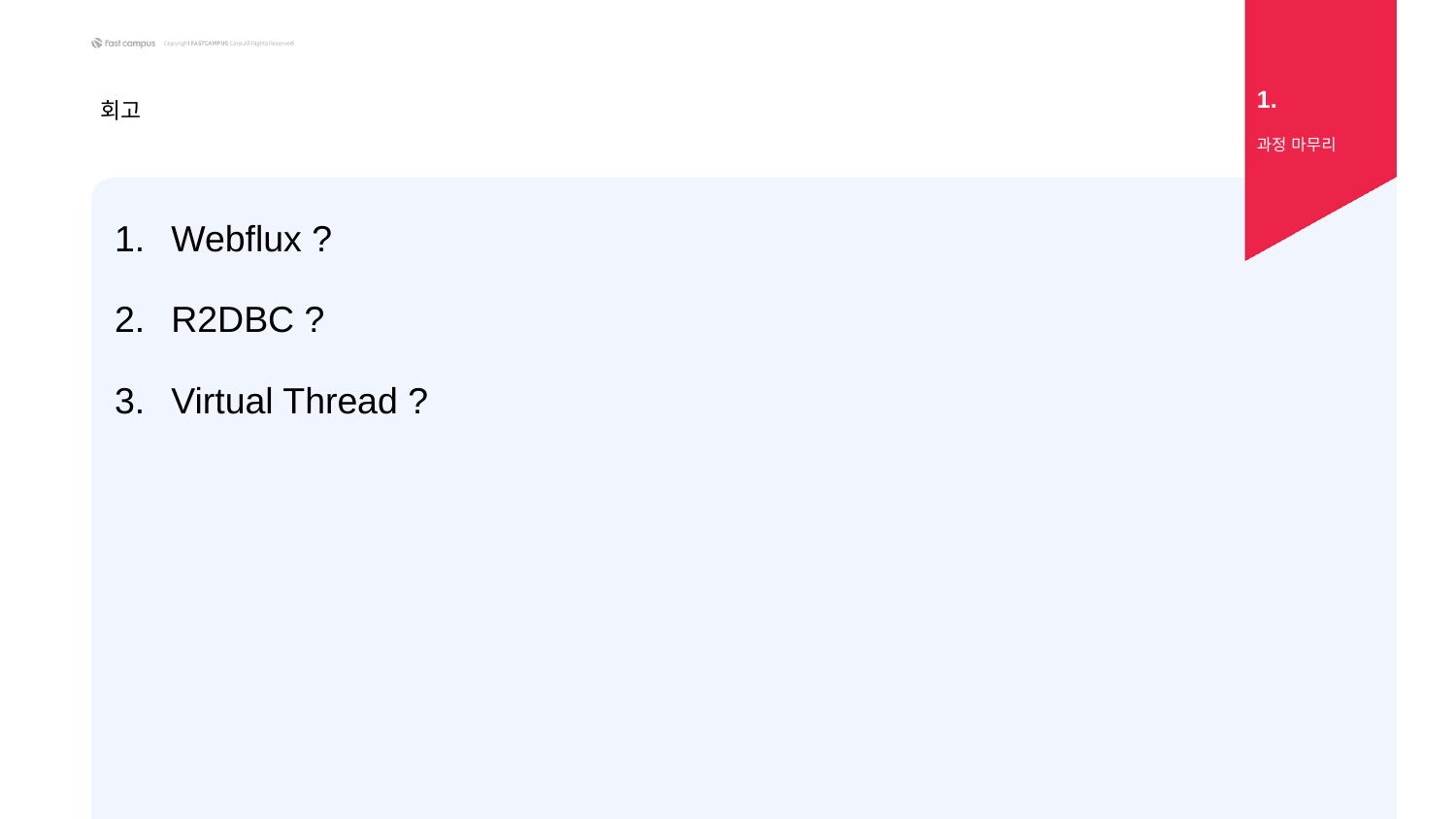

1.
# 회고
과정 마무리
Webflux ?
R2DBC ?
Virtual Thread ?